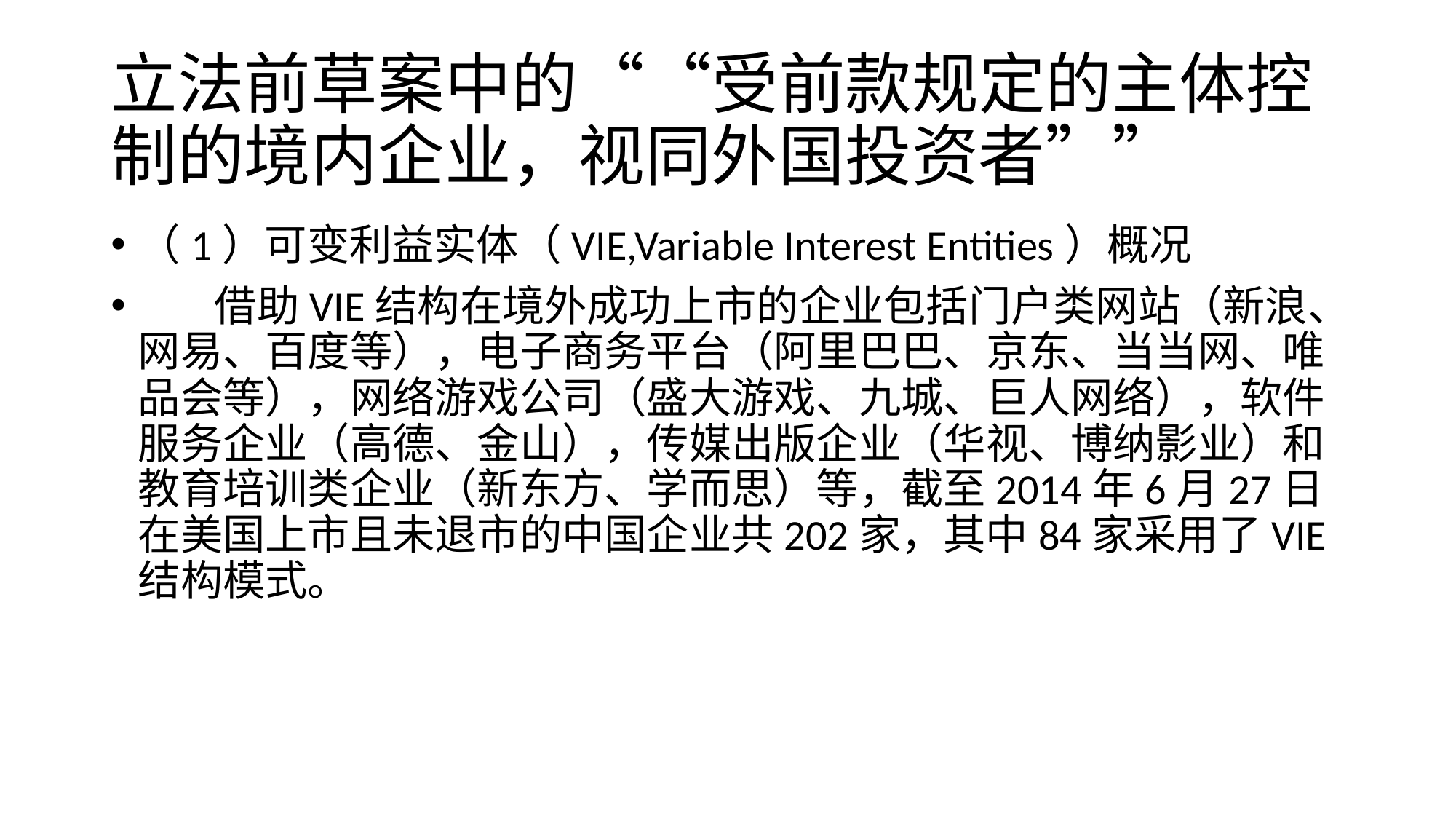

# 立法前草案中的““受前款规定的主体控制的境内企业，视同外国投资者””
（1）可变利益实体（VIE,Variable Interest Entities）概况
       借助VIE结构在境外成功上市的企业包括门户类网站（新浪、网易、百度等），电子商务平台（阿里巴巴、京东、当当网、唯品会等），网络游戏公司（盛大游戏、九城、巨人网络），软件服务企业（高德、金山），传媒出版企业（华视、博纳影业）和教育培训类企业（新东方、学而思）等，截至2014年6月27日在美国上市且未退市的中国企业共202家，其中84家采用了VIE结构模式。